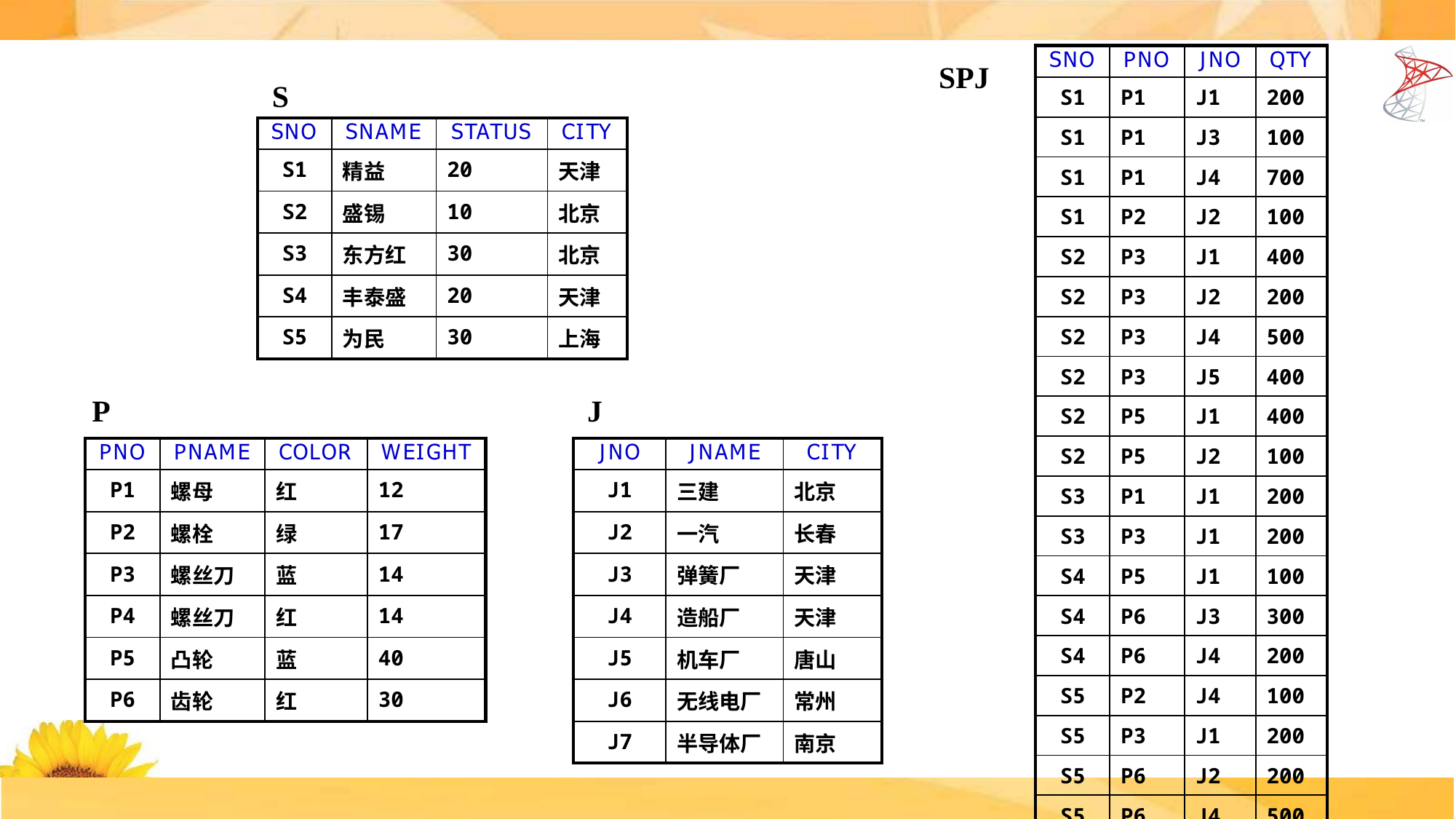

| SNO | PNO | JNO | QTY |
| --- | --- | --- | --- |
| S1 | P1 | J1 | 200 |
| S1 | P1 | J3 | 100 |
| S1 | P1 | J4 | 700 |
| S1 | P2 | J2 | 100 |
| S2 | P3 | J1 | 400 |
| S2 | P3 | J2 | 200 |
| S2 | P3 | J4 | 500 |
| S2 | P3 | J5 | 400 |
| S2 | P5 | J1 | 400 |
| S2 | P5 | J2 | 100 |
| S3 | P1 | J1 | 200 |
| S3 | P3 | J1 | 200 |
| S4 | P5 | J1 | 100 |
| S4 | P6 | J3 | 300 |
| S4 | P6 | J4 | 200 |
| S5 | P2 | J4 | 100 |
| S5 | P3 | J1 | 200 |
| S5 | P6 | J2 | 200 |
| S5 | P6 | J4 | 500 |
 SPJ
 S
| SNO | SNAME | STATUS | CITY |
| --- | --- | --- | --- |
| S1 | 精益 | 20 | 天津 |
| S2 | 盛锡 | 10 | 北京 |
| S3 | 东方红 | 30 | 北京 |
| S4 | 丰泰盛 | 20 | 天津 |
| S5 | 为民 | 30 | 上海 |
 P
 J
| PNO | PNAME | COLOR | WEIGHT |
| --- | --- | --- | --- |
| P1 | 螺母 | 红 | 12 |
| P2 | 螺栓 | 绿 | 17 |
| P3 | 螺丝刀 | 蓝 | 14 |
| P4 | 螺丝刀 | 红 | 14 |
| P5 | 凸轮 | 蓝 | 40 |
| P6 | 齿轮 | 红 | 30 |
| JNO | JNAME | CITY |
| --- | --- | --- |
| J1 | 三建 | 北京 |
| J2 | 一汽 | 长春 |
| J3 | 弹簧厂 | 天津 |
| J4 | 造船厂 | 天津 |
| J5 | 机车厂 | 唐山 |
| J6 | 无线电厂 | 常州 |
| J7 | 半导体厂 | 南京 |